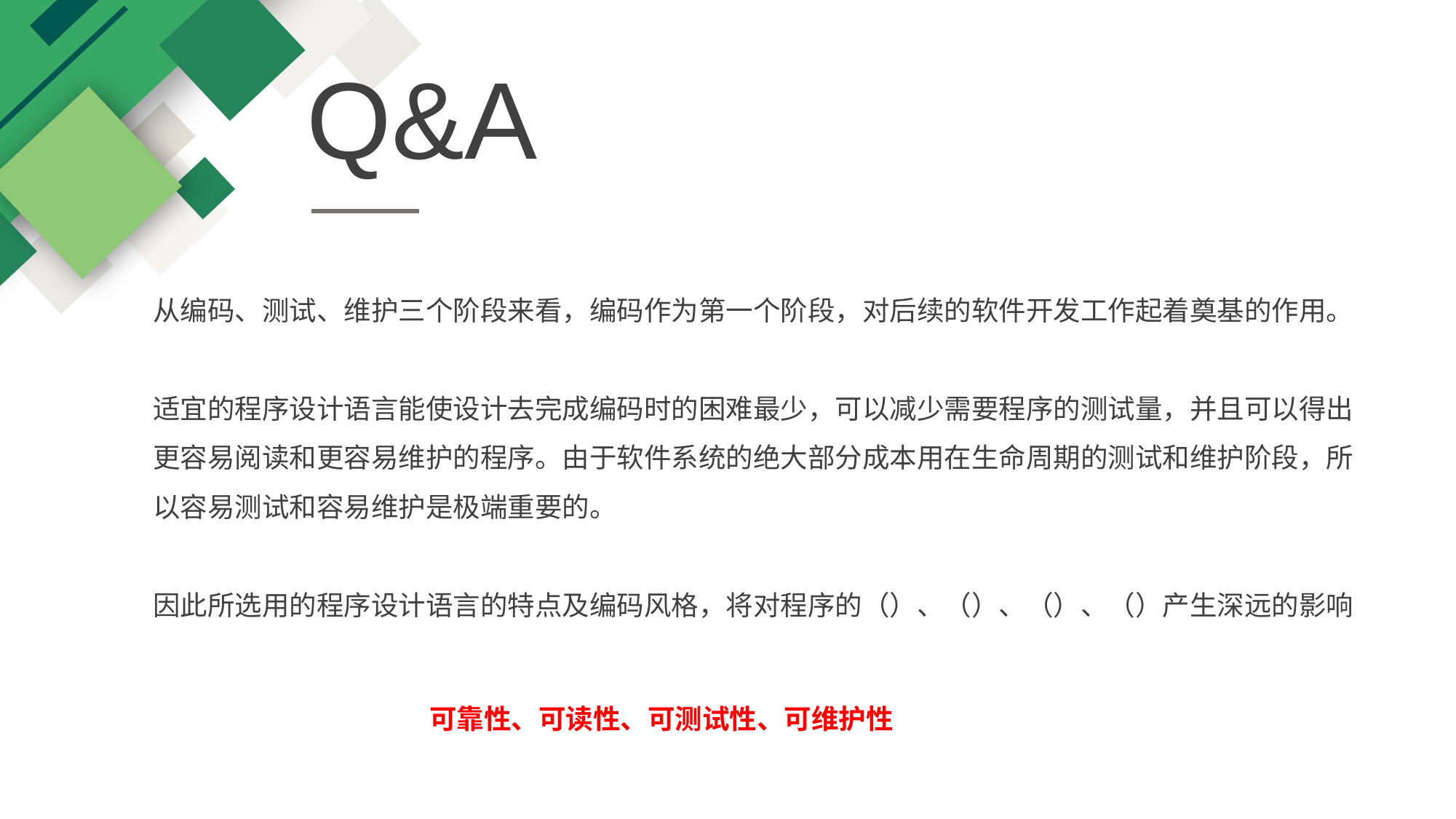

Q&A
从编码、测试、维护三个阶段来看，编码作为第一个阶段，对后续的软件开发工作起着奠基的作用。

适宜的程序设计语言能使设计去完成编码时的困难最少，可以减少需要程序的测试量，并且可以得出更容易阅读和更容易维护的程序。由于软件系统的绝大部分成本用在生命周期的测试和维护阶段，所以容易测试和容易维护是极端重要的。

因此所选用的程序设计语言的特点及编码风格，将对程序的（）、（）、（）、（）产生深远的影响
可靠性、可读性、可测试性、可维护性